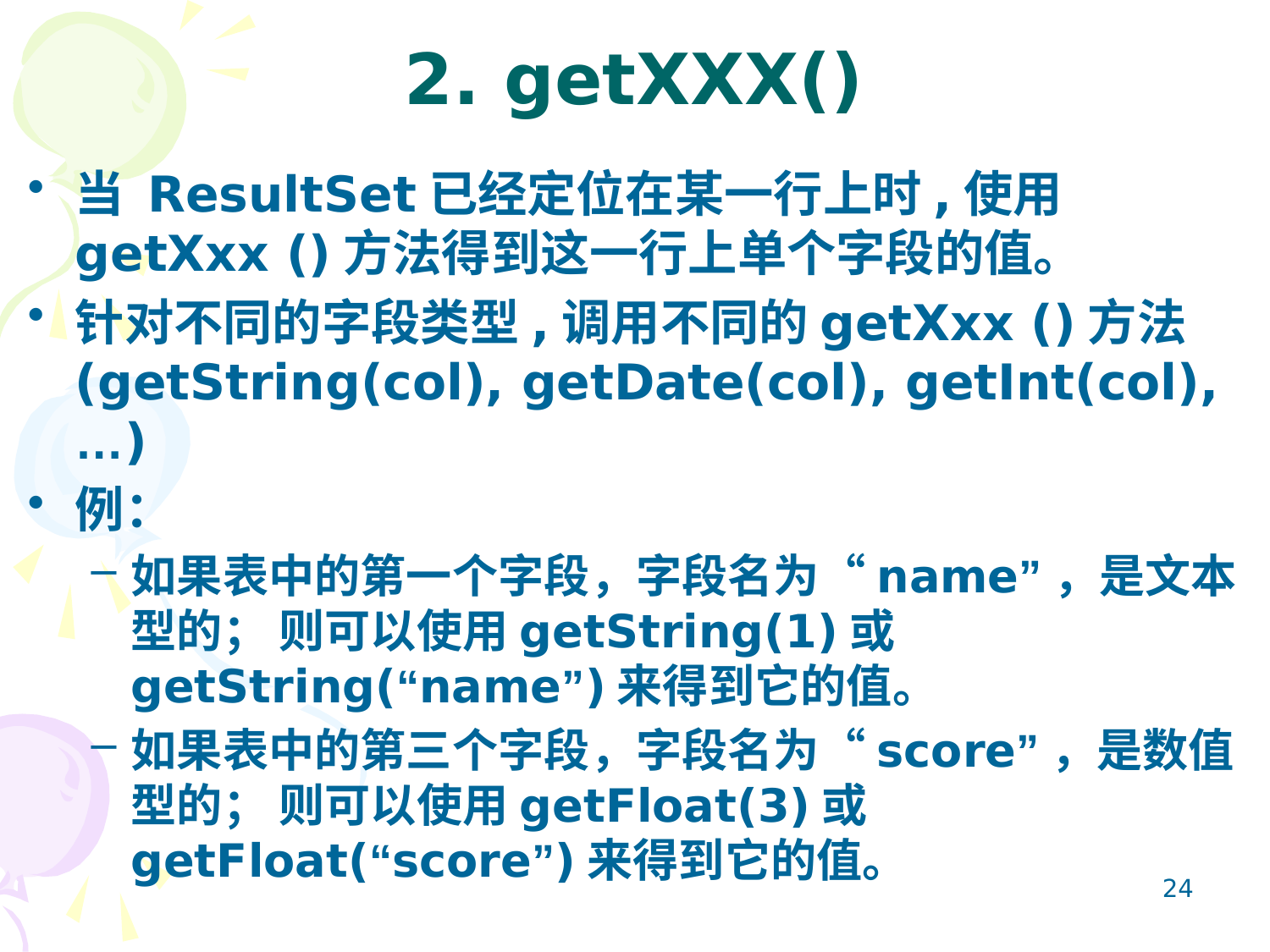

# 2. getXXX()
当 ResultSet已经定位在某一行上时,使用 getXxx ()方法得到这一行上单个字段的值。
针对不同的字段类型,调用不同的getXxx ()方法(getString(col), getDate(col), getInt(col),…)
例：
如果表中的第一个字段，字段名为“name”，是文本型的； 则可以使用getString(1)或 getString(“name”)来得到它的值。
如果表中的第三个字段，字段名为“score”，是数值型的； 则可以使用getFloat(3)或 getFloat(“score”)来得到它的值。

24